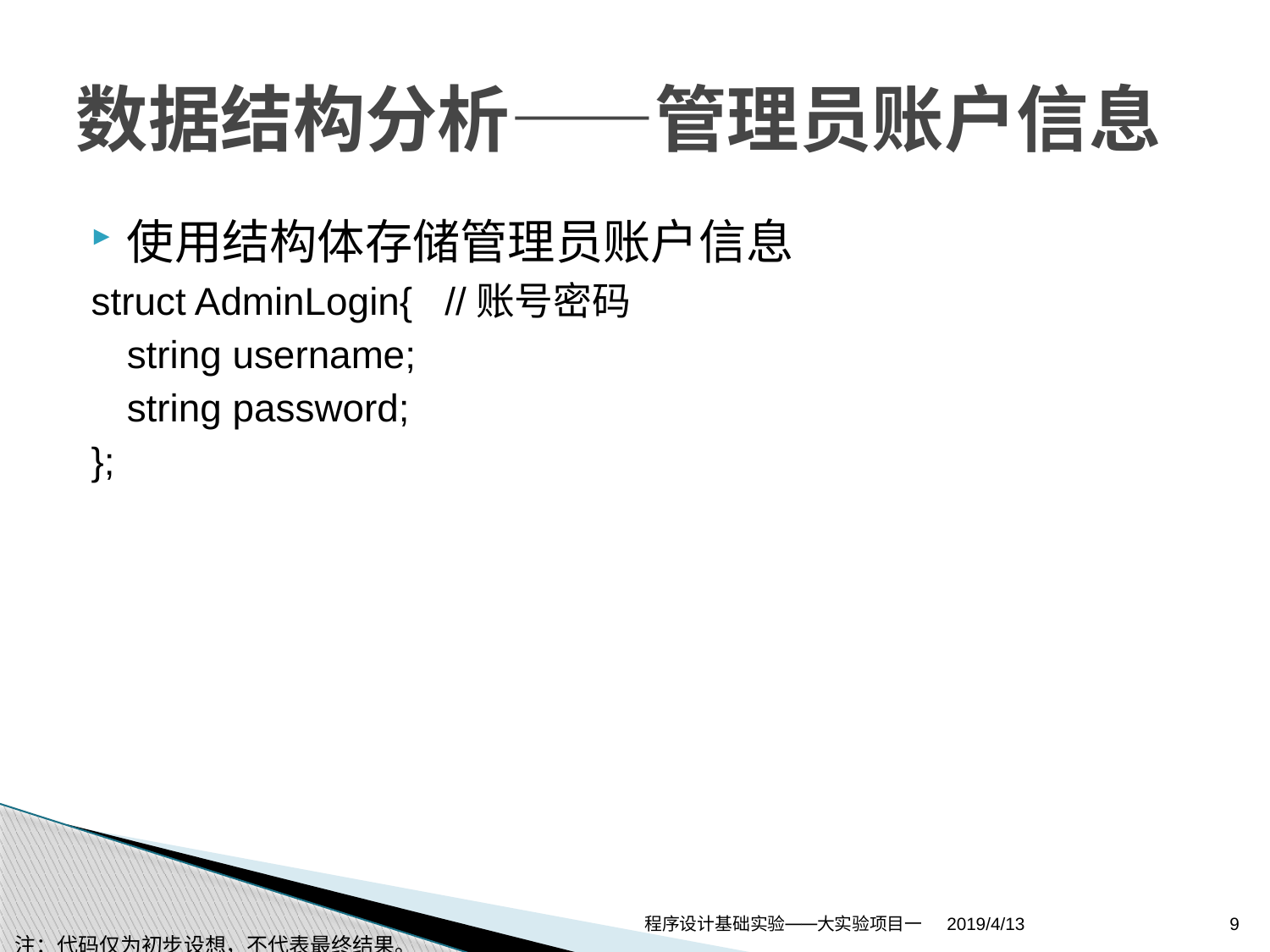

# 数据结构分析——管理员账户信息
使用结构体存储管理员账户信息
struct AdminLogin{   //账号密码
	string username;
	string password;
};
程序设计基础实验——大实验项目一
2019/4/13
9
注：代码仅为初步设想，不代表最终结果。